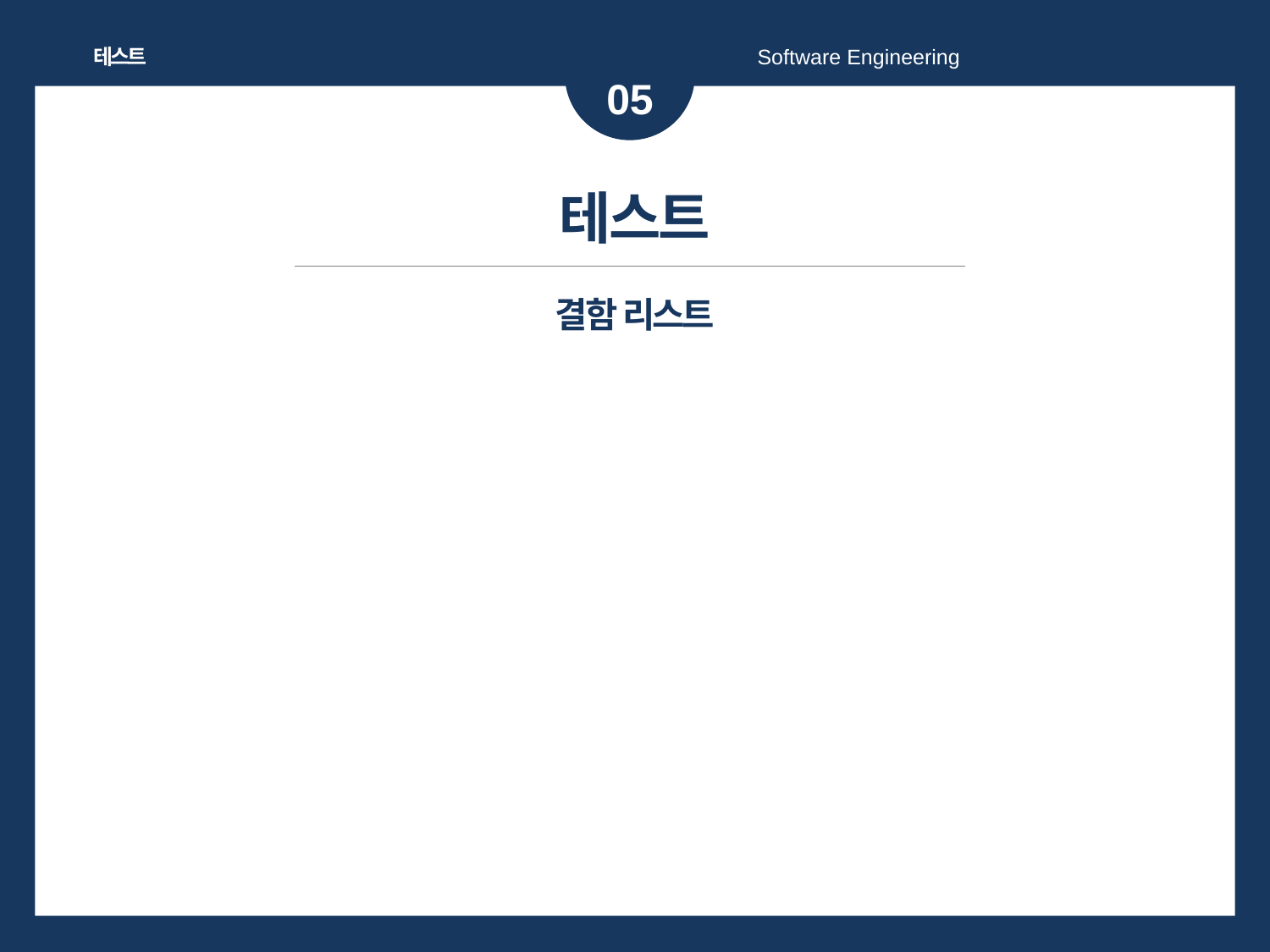

테스트
Software Engineering

05

테스트

결함 리스트